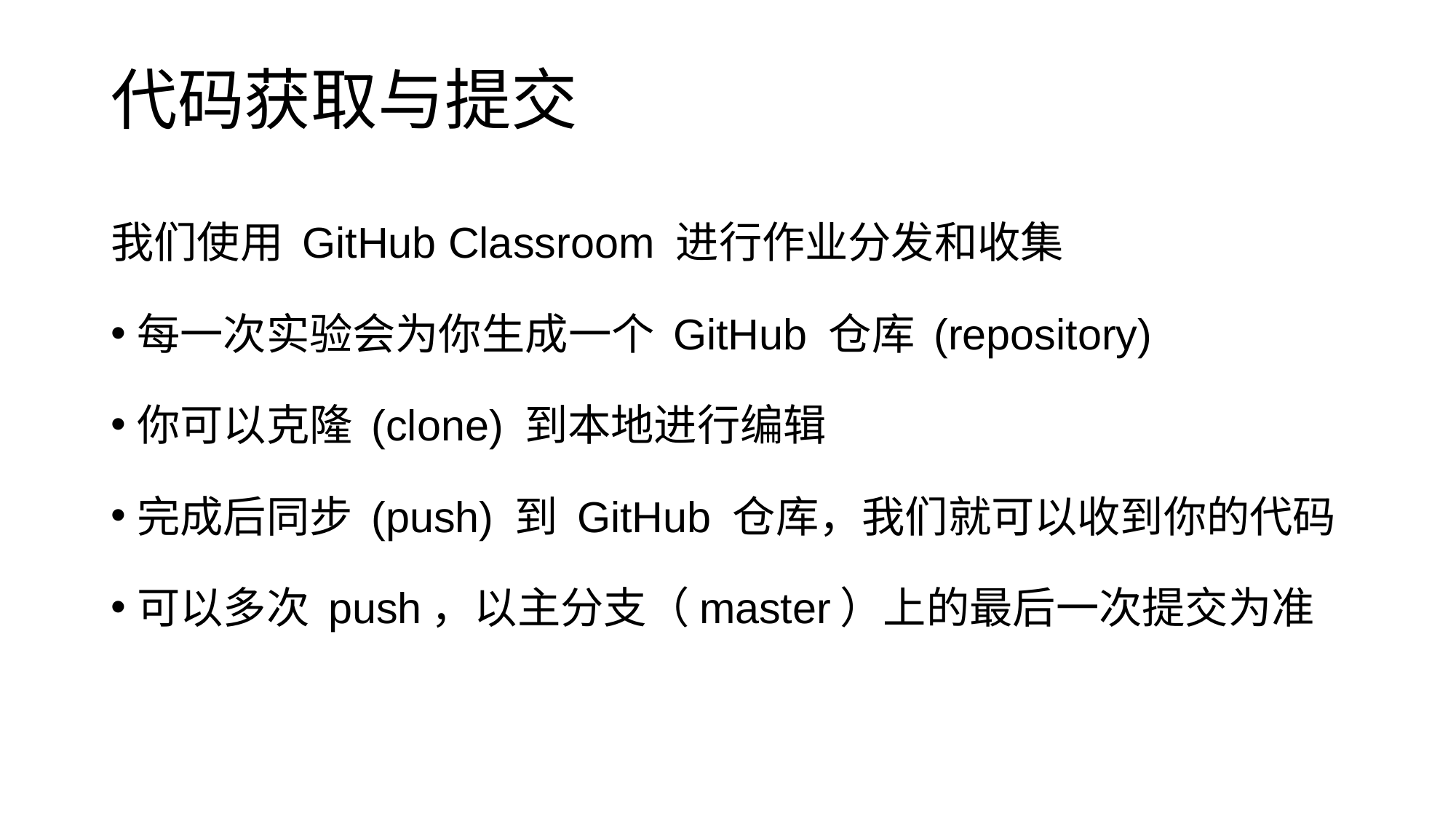

# 代码获取与提交
我们使用 GitHub Classroom 进行作业分发和收集
每一次实验会为你生成一个 GitHub 仓库 (repository)
你可以克隆 (clone) 到本地进行编辑
完成后同步 (push) 到 GitHub 仓库，我们就可以收到你的代码
可以多次 push，以主分支（master）上的最后一次提交为准